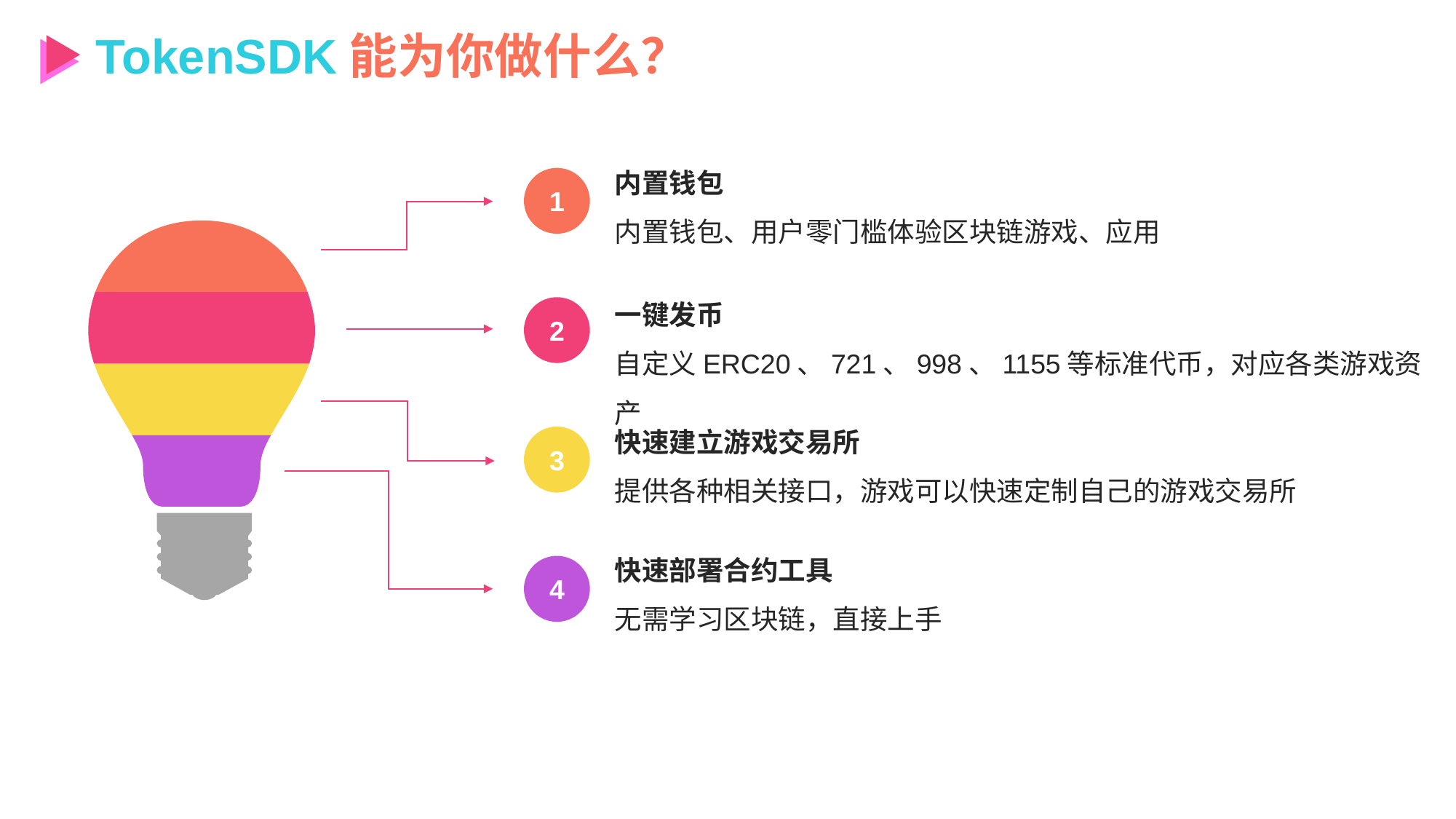

TokenSDK能为你做什么？

内置钱包
内置钱包、用户零门槛体验区块链游戏、应用
1

一键发币
自定义ERC20、721、998、1155等标准代币，对应各类游戏资产

2

快速建立游戏交易所
提供各种相关接口，游戏可以快速定制自己的游戏交易所
3

快速部署合约工具
无需学习区块链，直接上手
4